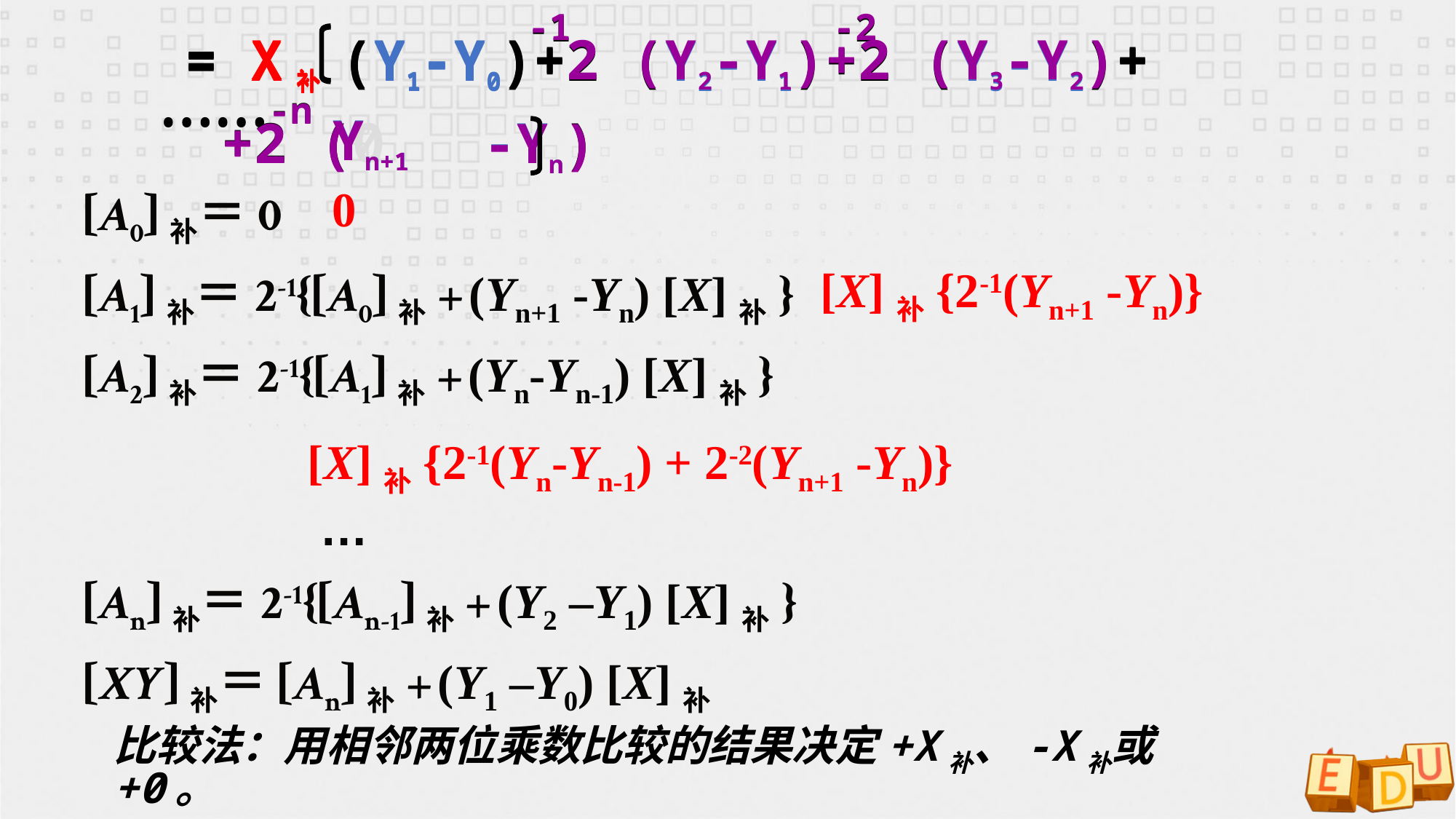

-1            -2

 = X补 (Y1-Y0)+2 (Y2-Y1)+2 (Y3-Y2)+……
-1            -2

 = X补 (Y1-Y0)+2 (Y2-Y1)+2 (Y3-Y2)+……
-n
 +2 (0   -Yn)

Yn+1
-n
 +2 (    -Yn)

Yn+1
0
              [A0]补＝0
              [A1]补＝2-1{[A0]补+ (Yn+1 -Yn) [X]补}
              [A2]补＝2-1{[A1]补+ (Yn-Yn-1) [X]补}

                                      …
              [An]补＝2-1{[An-1]补+ (Y2 –Y1) [X]补}
              [XY]补＝[An]补+ (Y1 –Y0) [X]补
 [X]补{2-1(Yn+1 -Yn)}
[X]补{2-1(Yn-Yn-1) + 2-2(Yn+1 -Yn)}
比较法：用相邻两位乘数比较的结果决定+X补、-X补或+0。